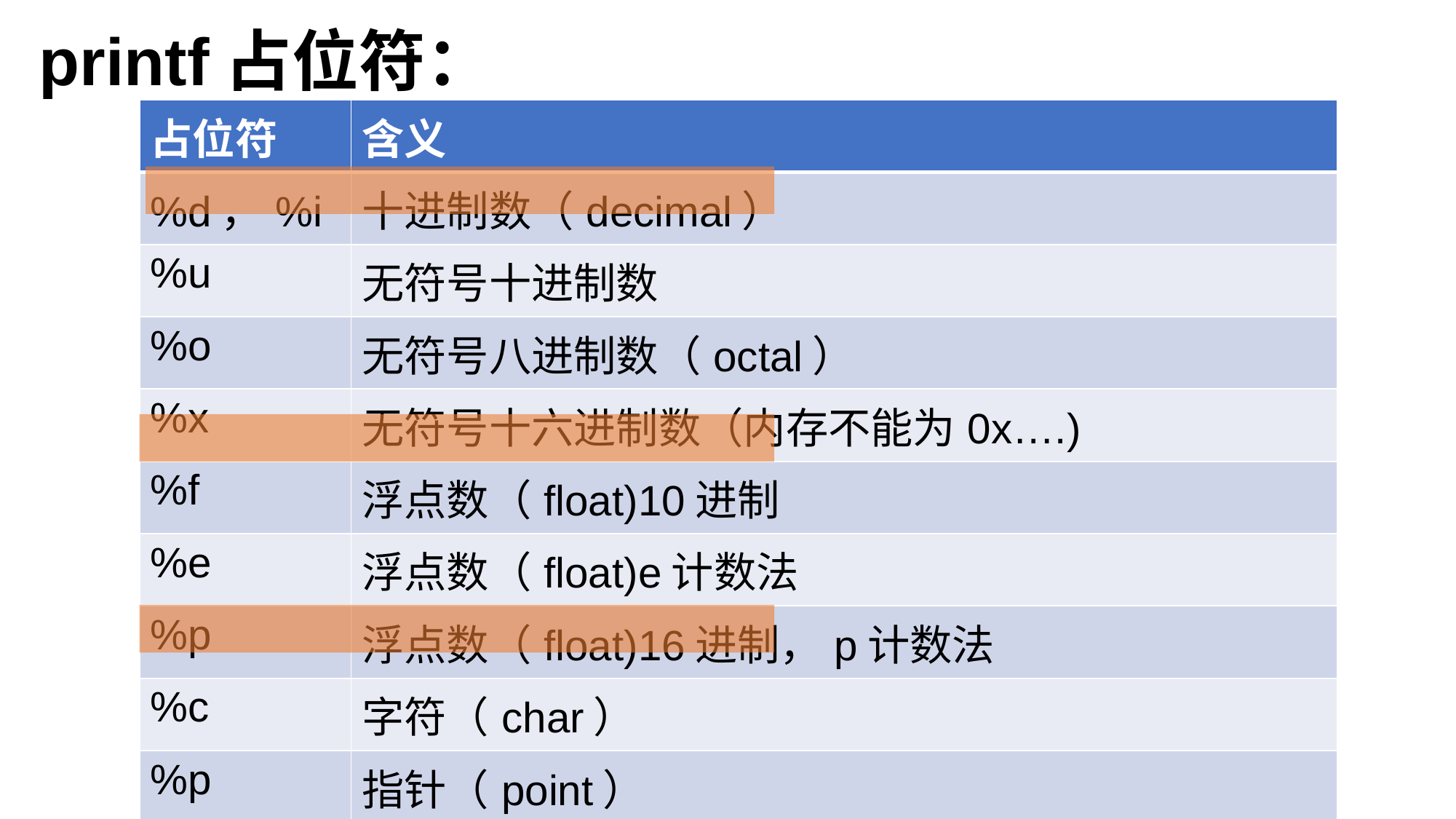

# printf占位符：
| 占位符 | 含义 |
| --- | --- |
| %d，%i | 十进制数（decimal） |
| %u | 无符号十进制数 |
| %o | 无符号八进制数（octal） |
| %x | 无符号十六进制数（内存不能为0x….) |
| %f | 浮点数（float)10进制 |
| %e | 浮点数（float)e计数法 |
| %p | 浮点数（float)16进制，p计数法 |
| %c | 字符（char） |
| %p | 指针（point） |
| %s | 字符串（string） |